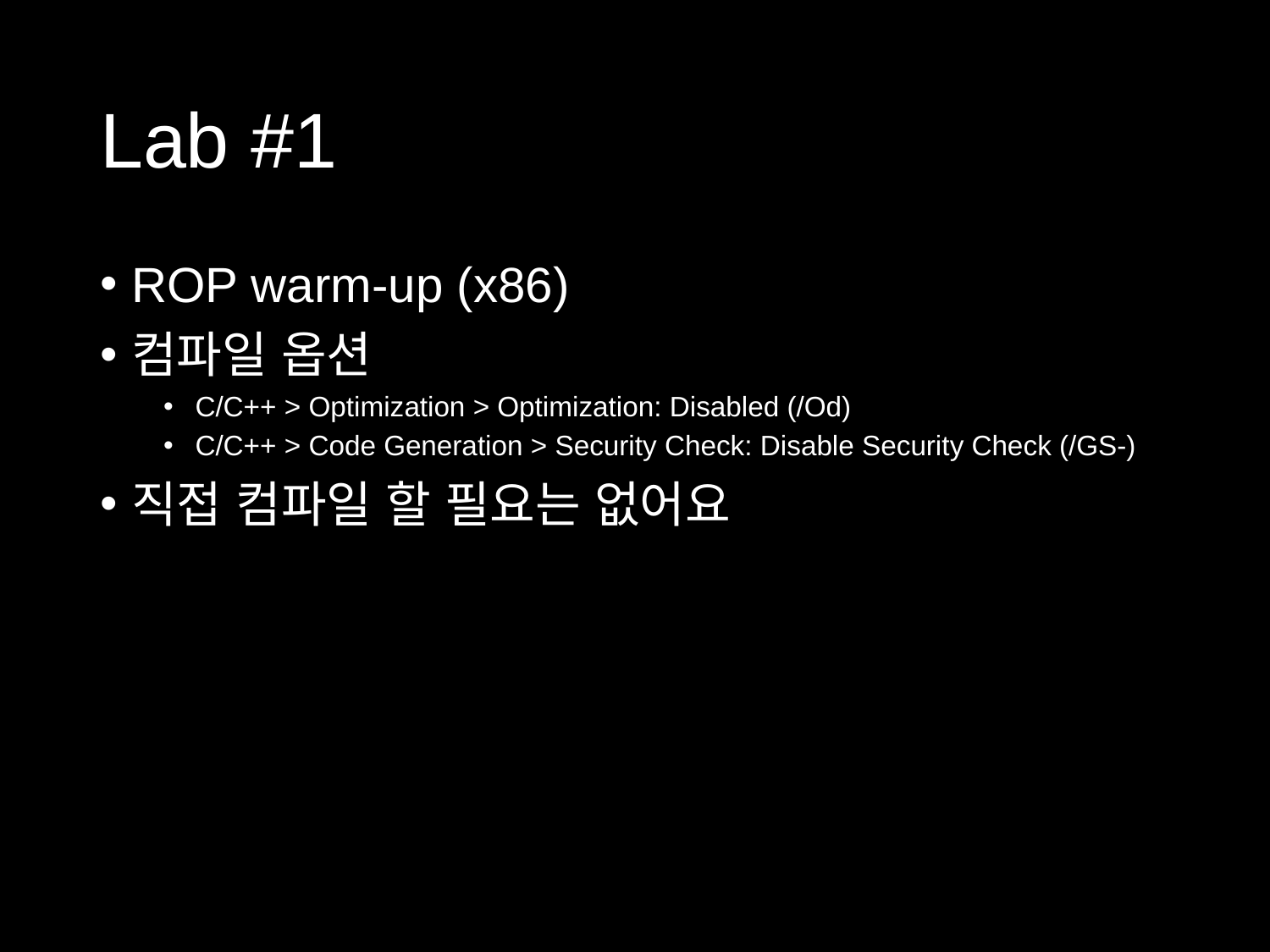

# Lab #1
ROP warm-up (x86)
컴파일 옵션
C/C++ > Optimization > Optimization: Disabled (/Od)
C/C++ > Code Generation > Security Check: Disable Security Check (/GS-)
직접 컴파일 할 필요는 없어요